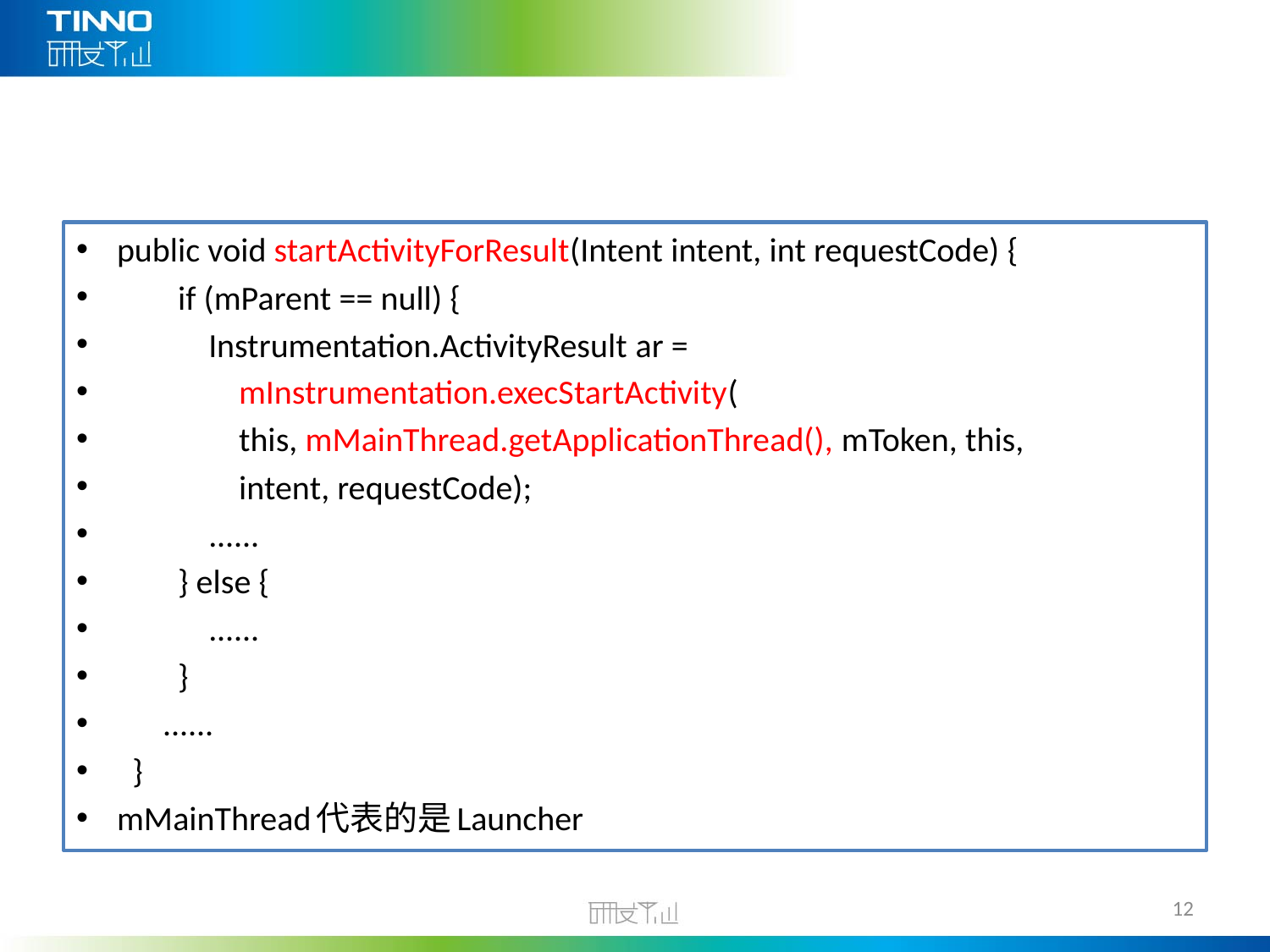

#
public void startActivityForResult(Intent intent, int requestCode) {
        if (mParent == null) {
            Instrumentation.ActivityResult ar =
                mInstrumentation.execStartActivity(
                this, mMainThread.getApplicationThread(), mToken, this,
                intent, requestCode);
            ......
        } else {
            ......
        }
      ......
  }
mMainThread代表的是Launcher

12